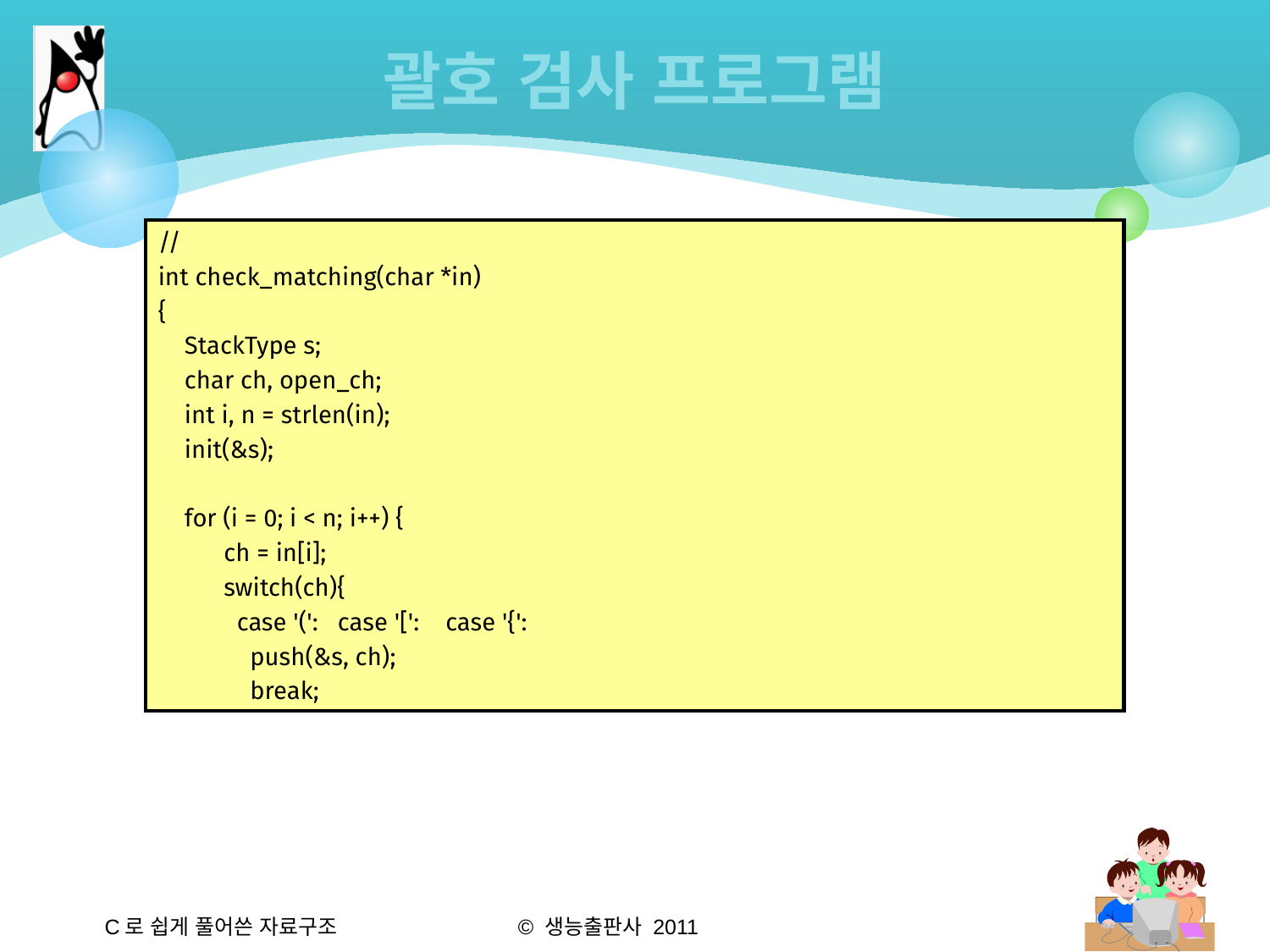

# 괄호 검사 프로그램
//
int check_matching(char *in)
{
    StackType s;
    char ch, open_ch;
    int i, n = strlen(in);
    init(&s);

    for (i = 0; i < n; i++) {
          ch = in[i];
          switch(ch){
            case '(':   case '[':    case '{':
              push(&s, ch);
              break;